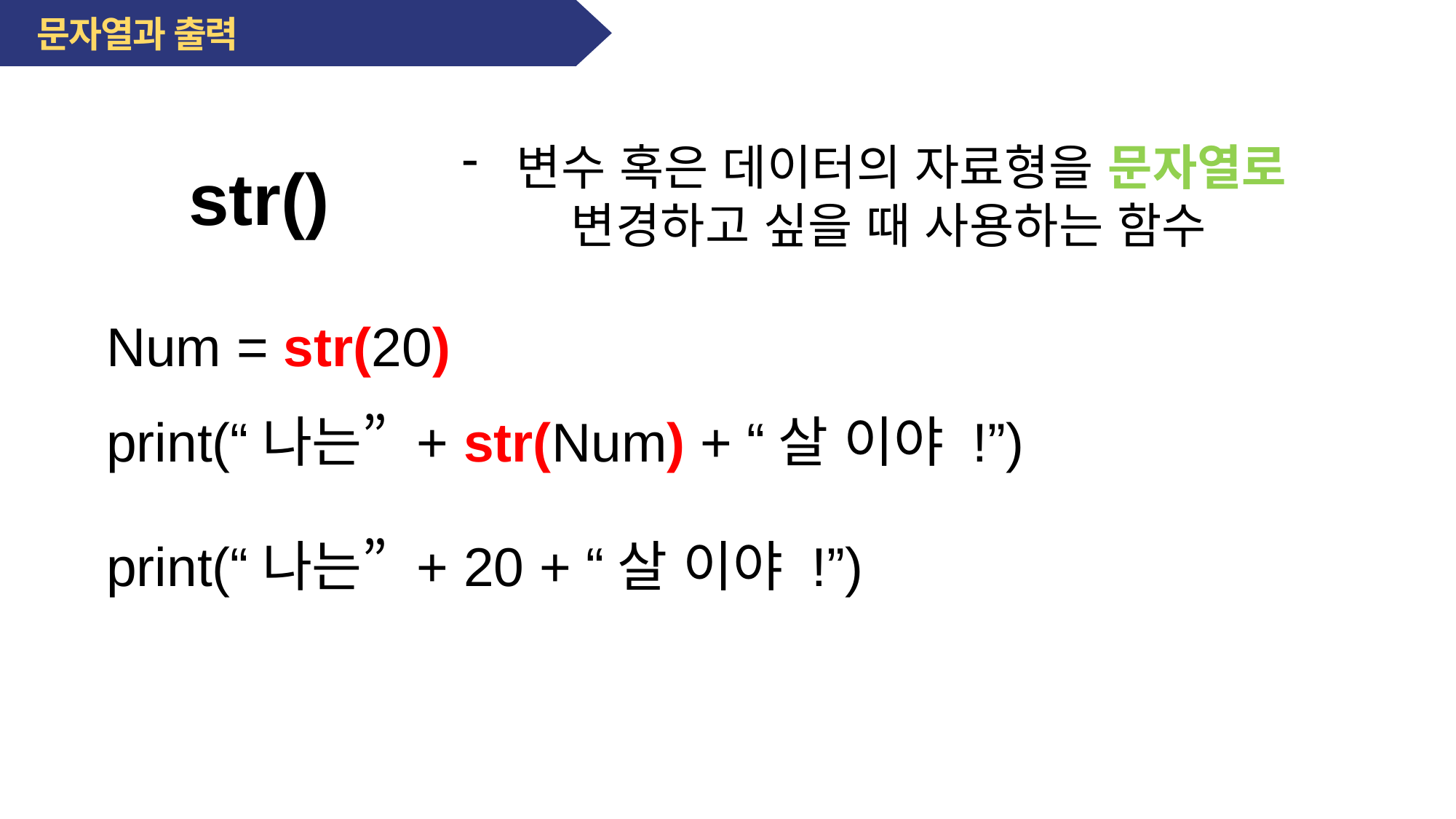

문자열과 출력
변수 혹은 데이터의 자료형을 문자열로
변경하고 싶을 때 사용하는 함수
str()
Num = str(20)
print(“나는” + str(Num) + “살 이야 !”)
print(“나는” + 20 + “살 이야 !”)